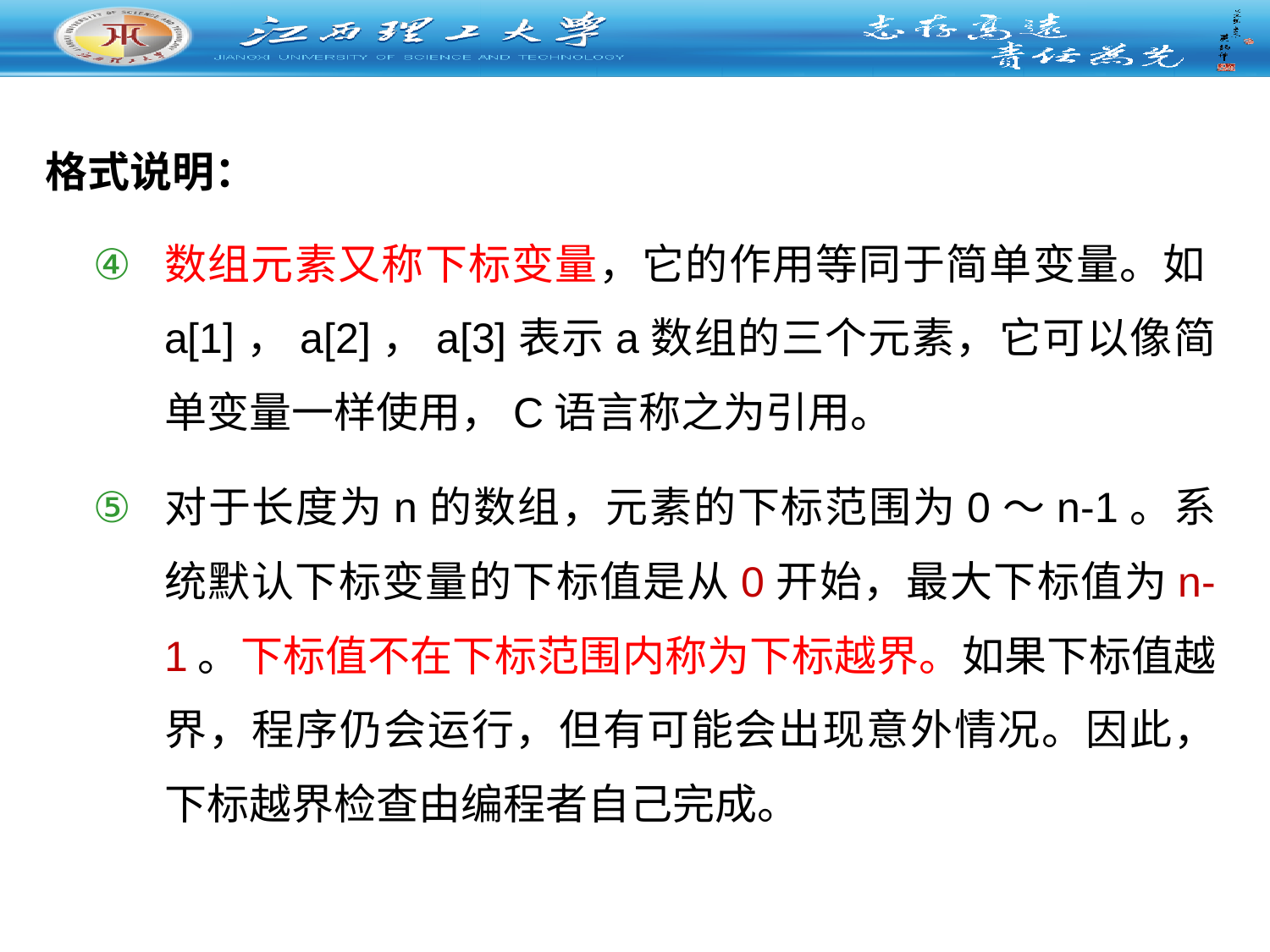

格式说明：
数组元素又称下标变量，它的作用等同于简单变量。如a[1]，a[2]，a[3]表示a数组的三个元素，它可以像简单变量一样使用，C语言称之为引用。
对于长度为n的数组，元素的下标范围为0～n-1。系统默认下标变量的下标值是从0开始，最大下标值为n-1。下标值不在下标范围内称为下标越界。如果下标值越界，程序仍会运行，但有可能会出现意外情况。因此，下标越界检查由编程者自己完成。